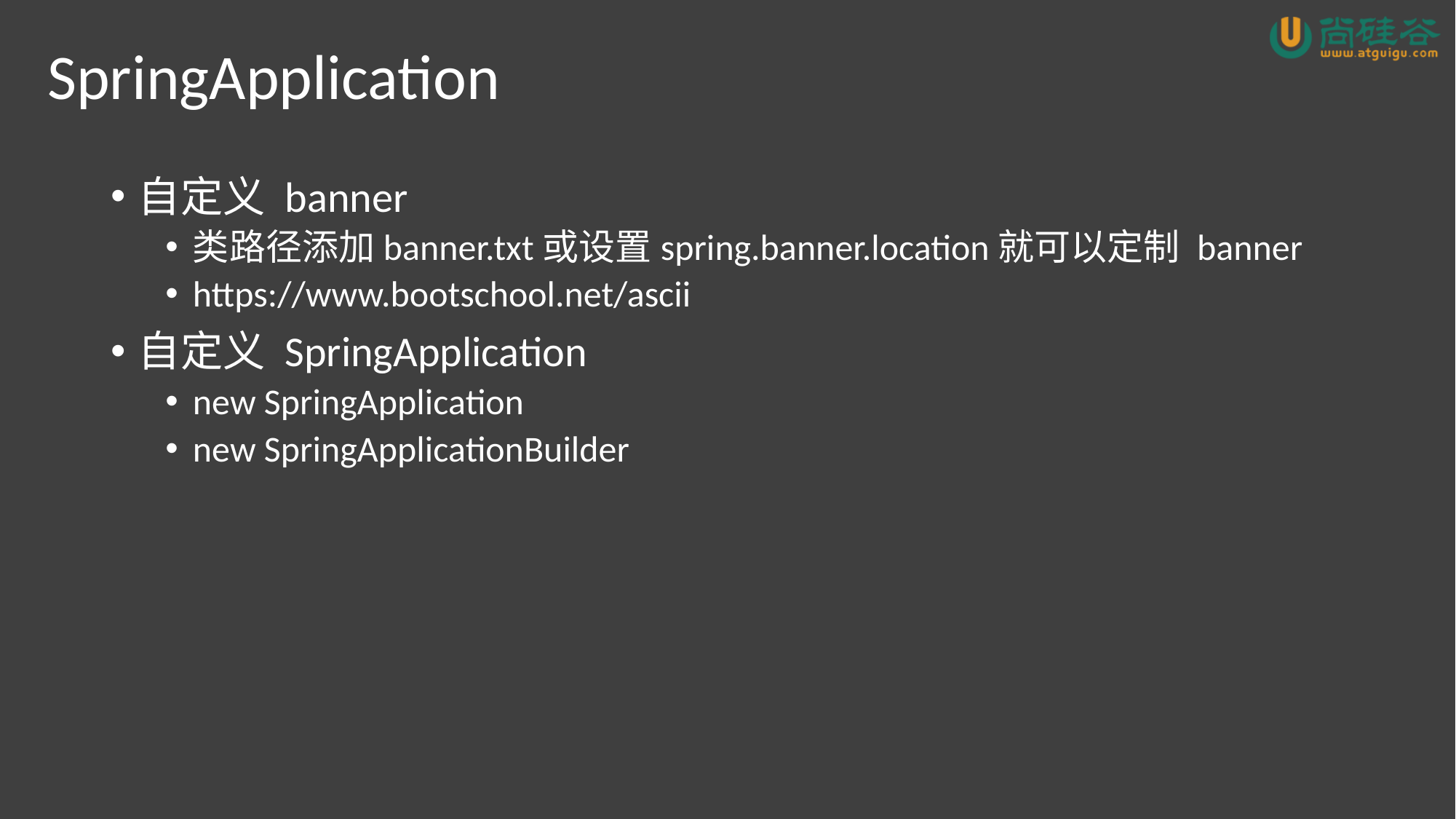

# SpringApplication
自定义 banner
类路径添加banner.txt或设置spring.banner.location就可以定制 banner
https://www.bootschool.net/ascii
自定义 SpringApplication
new SpringApplication
new SpringApplicationBuilder